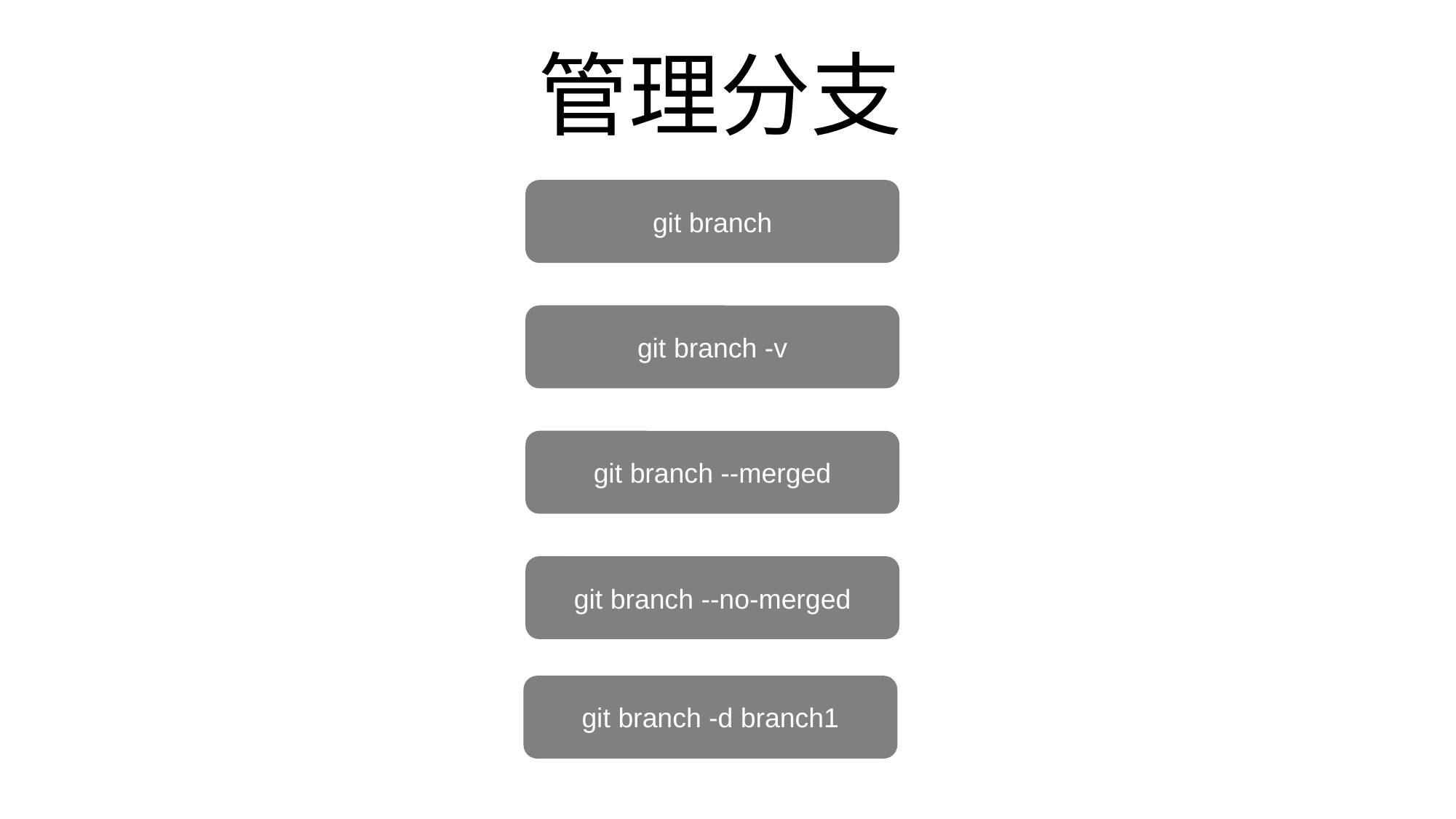

管理分支
git branch
git branch -v
git branch --merged
git branch --no-merged
git branch -d branch1